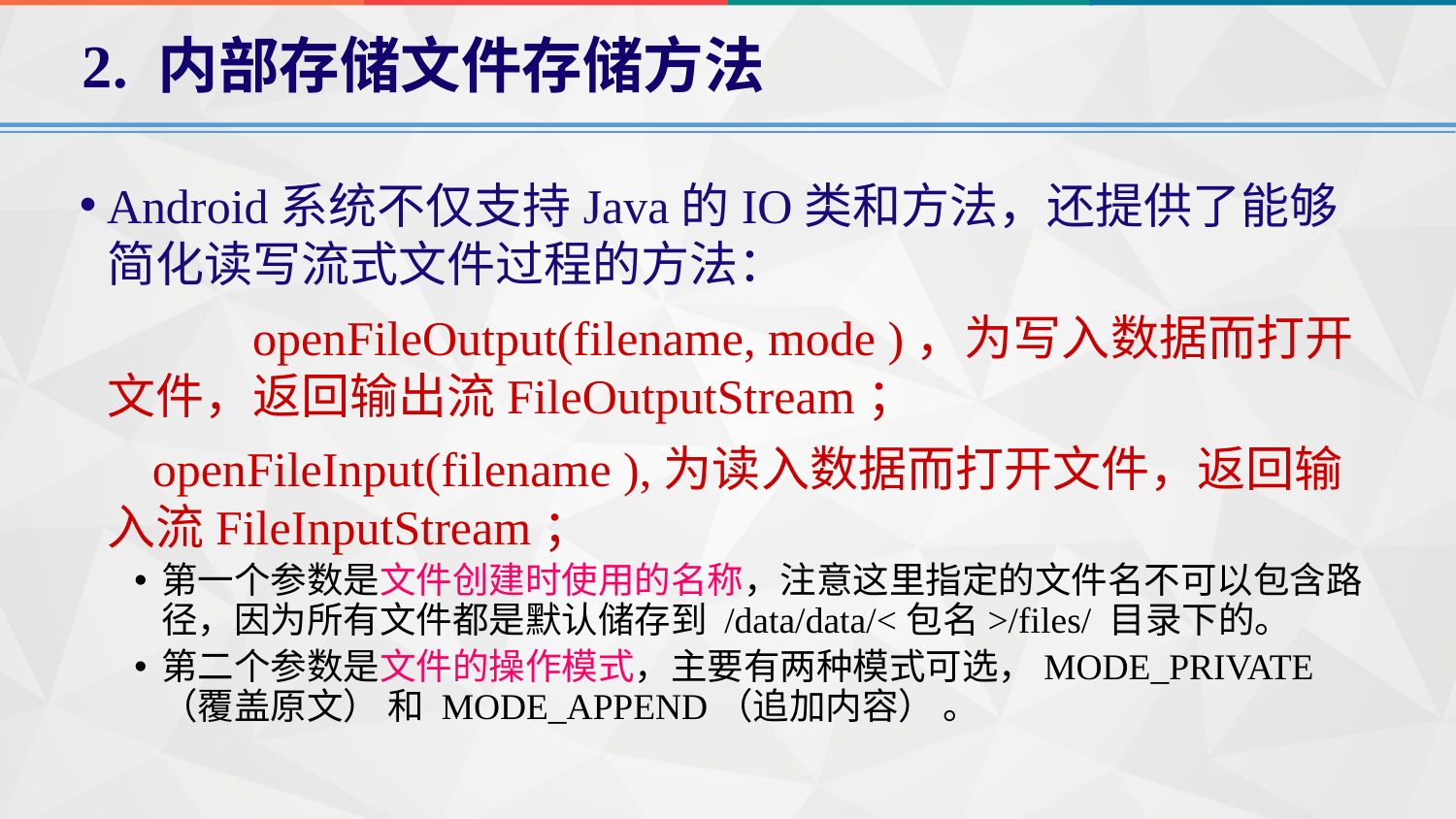

2. 内部存储文件存储方法
Android系统不仅支持Java的IO类和方法，还提供了能够简化读写流式文件过程的方法：
		openFileOutput(filename, mode )，为写入数据而打开文件，返回输出流FileOutputStream；
      openFileInput(filename ),为读入数据而打开文件，返回输入流FileInputStream；
第一个参数是文件创建时使用的名称，注意这里指定的文件名不可以包含路径，因为所有文件都是默认储存到 /data/data/<包名>/files/ 目录下的。
第二个参数是文件的操作模式，主要有两种模式可选，MODE_PRIVATE（覆盖原文） 和 MODE_APPEND（追加内容） 。